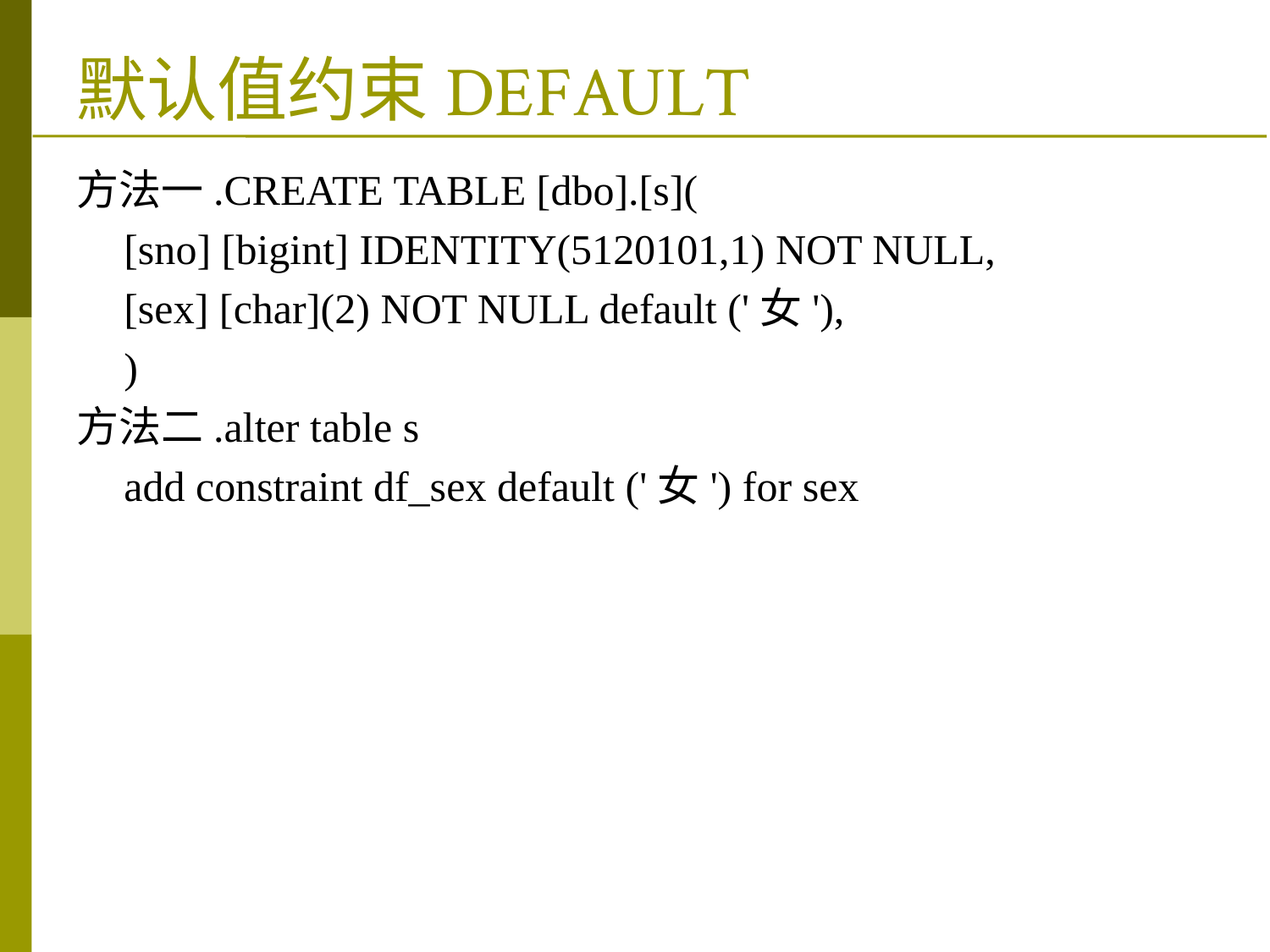

# 默认值约束DEFAULT
方法一.CREATE TABLE [dbo].[s](
	[sno] [bigint] IDENTITY(5120101,1) NOT NULL,
	[sex] [char](2) NOT NULL default ('女'),
	)
方法二.alter table s
	add constraint df_sex default ('女') for sex